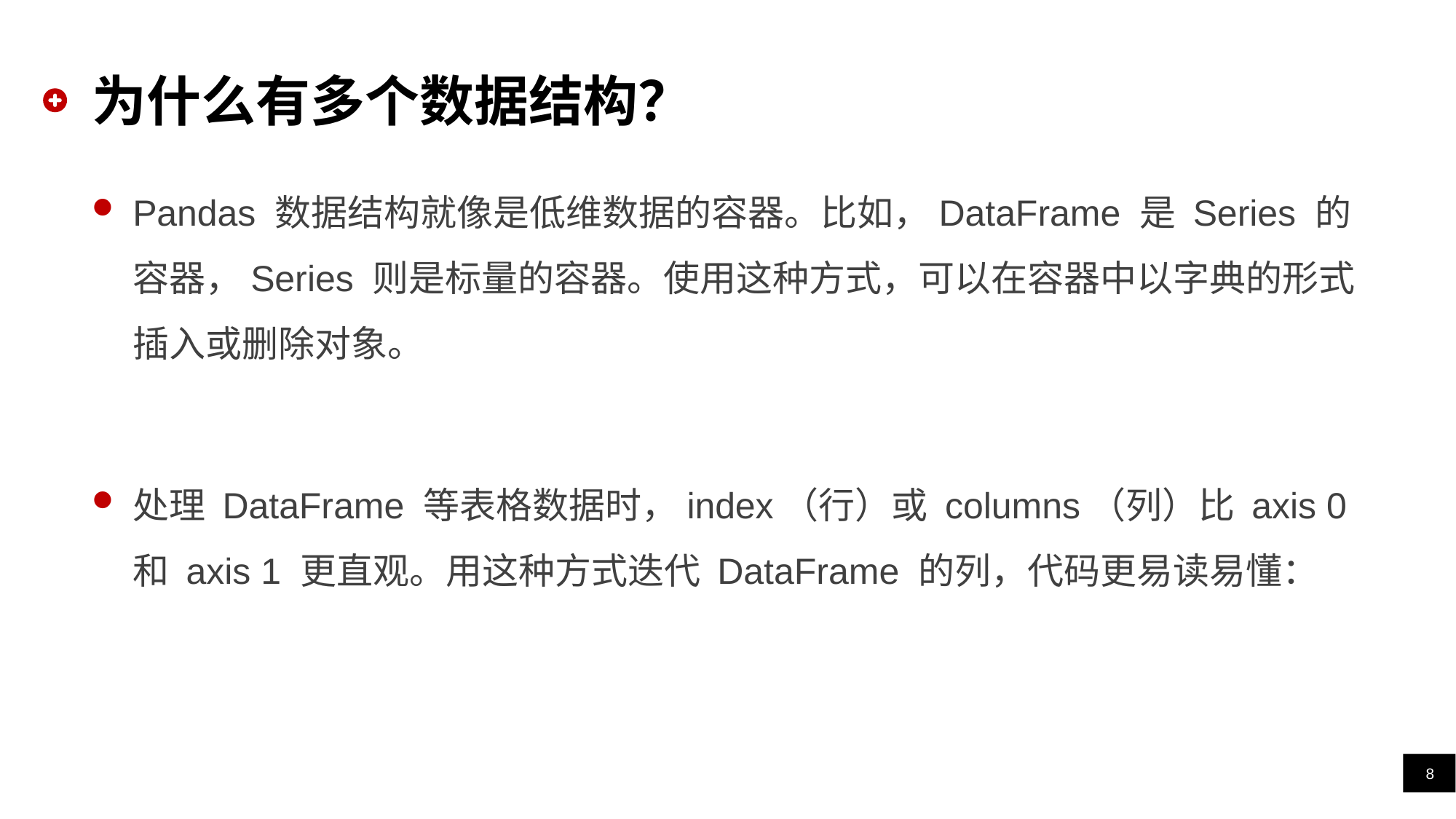

# 为什么有多个数据结构？
Pandas 数据结构就像是低维数据的容器。比如，DataFrame 是 Series 的容器，Series 则是标量的容器。使用这种方式，可以在容器中以字典的形式插入或删除对象。

处理 DataFrame 等表格数据时，index（行）或 columns（列）比 axis 0 和 axis 1 更直观。用这种方式迭代 DataFrame 的列，代码更易读易懂：